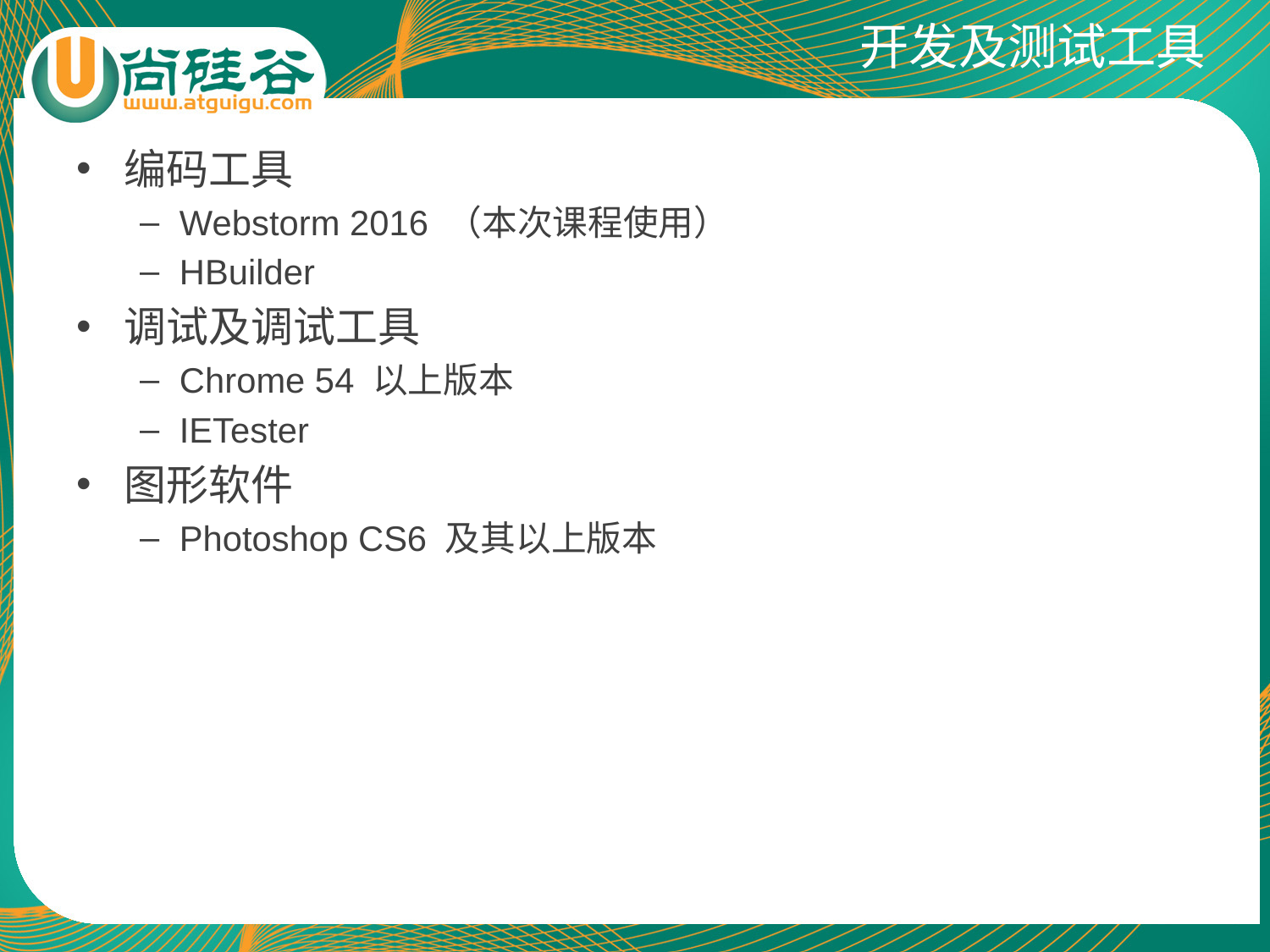

# 开发及测试工具
编码工具
Webstorm 2016 （本次课程使用）
HBuilder
调试及调试工具
Chrome 54 以上版本
IETester
图形软件
Photoshop CS6 及其以上版本